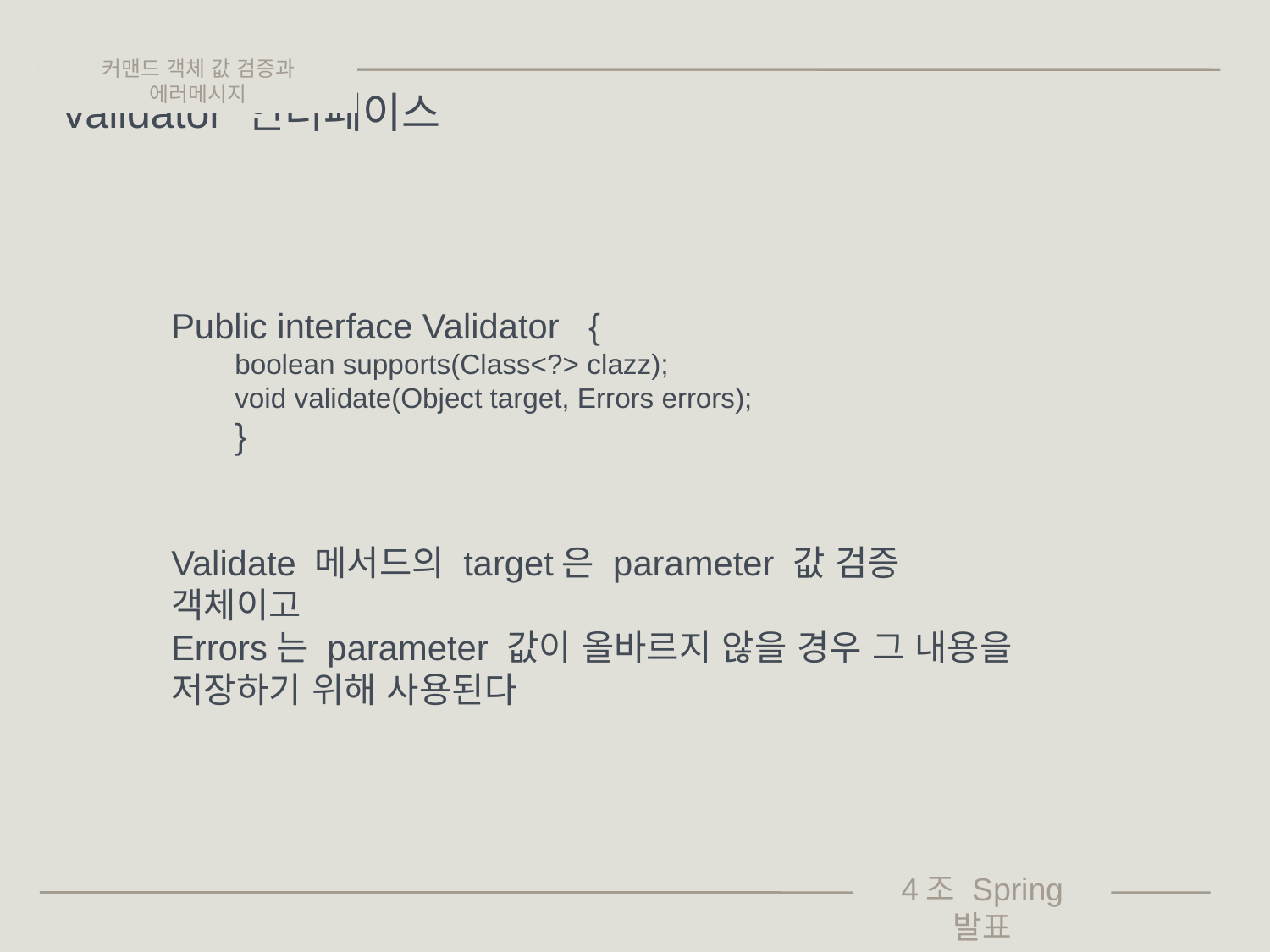

커맨드 객체 값 검증과 에러메시지
Validator 인터페이스
Public interface Validator   {
boolean supports(Class<?> clazz);
void validate(Object target, Errors errors);
}

Validate 메서드의 target은 parameter 값 검증 객체이고
Errors는 parameter 값이 올바르지 않을 경우 그 내용을 저장하기 위해 사용된다
4조 Spring 발표